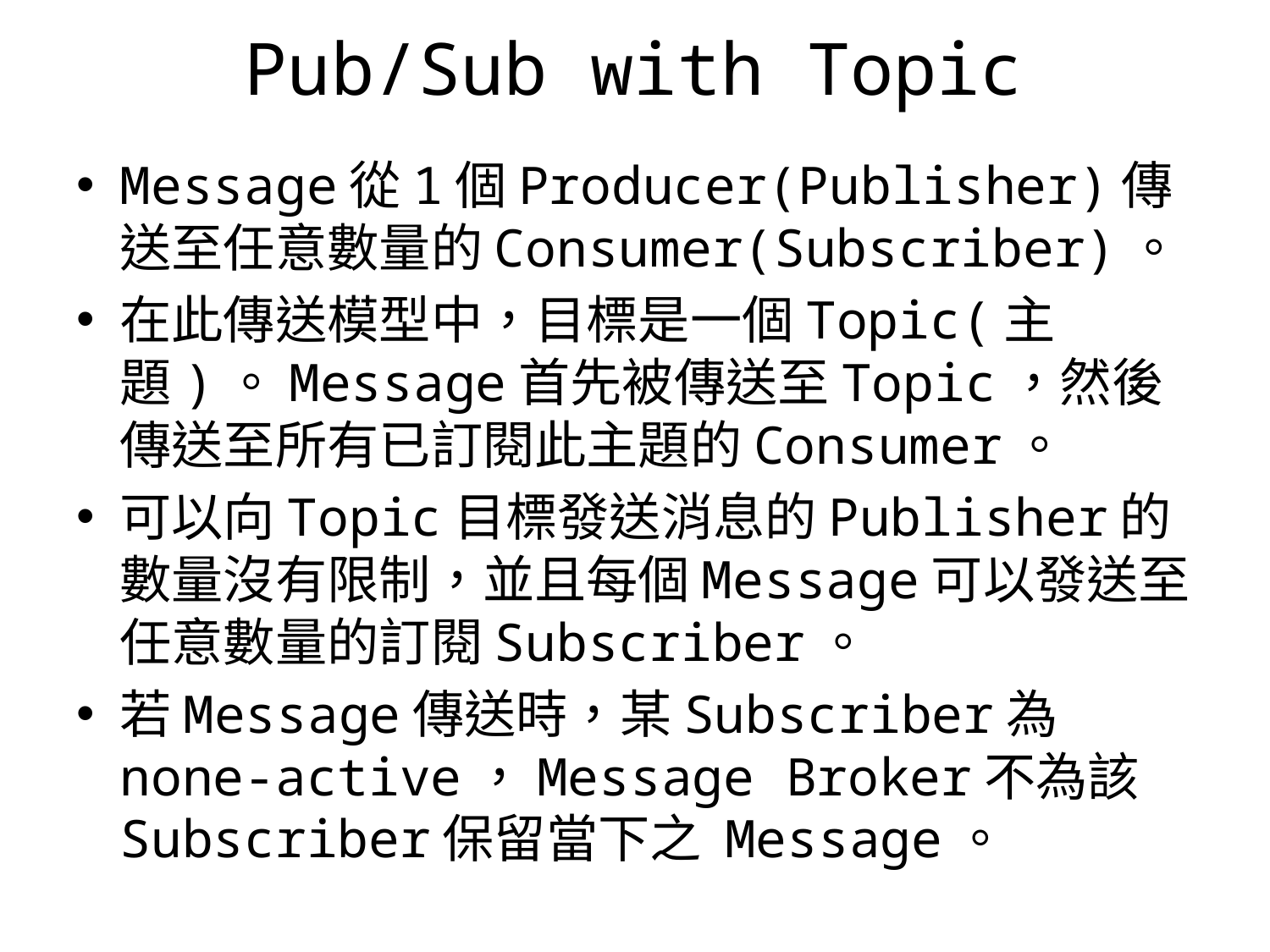

# Pub/Sub with Topic
Message從1個Producer(Publisher)傳送至任意數量的Consumer(Subscriber)。
在此傳送模型中，目標是一個Topic(主題)。Message首先被傳送至Topic，然後傳送至所有已訂閱此主題的Consumer。
可以向Topic目標發送消息的Publisher的數量沒有限制，並且每個Message可以發送至任意數量的訂閱Subscriber。
若Message傳送時，某Subscriber為none-active，Message Broker不為該Subscriber保留當下之 Message。